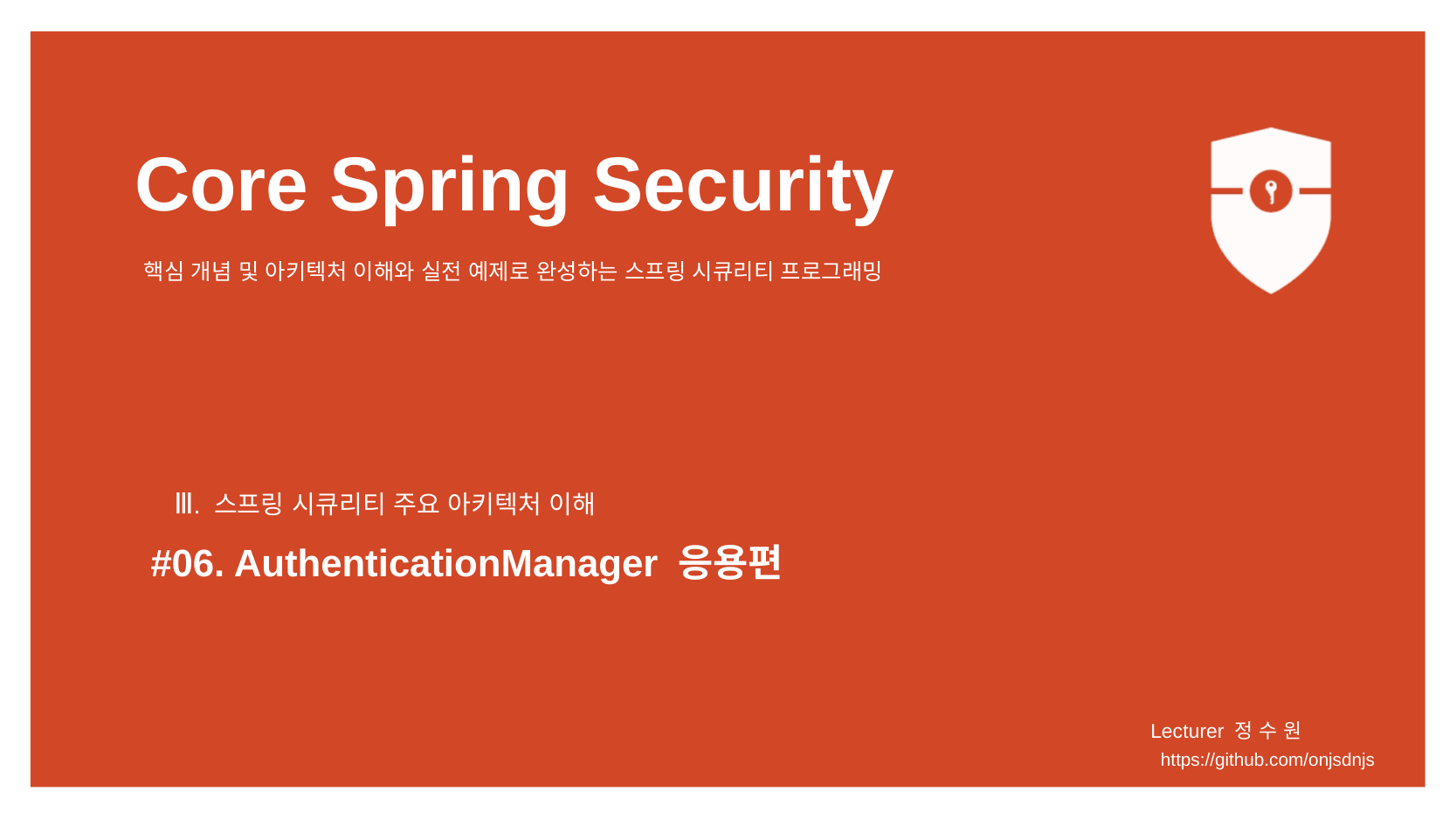

Ⅲ. 스프링 시큐리티 주요 아키텍처 이해
#06. AuthenticationManager 응용편